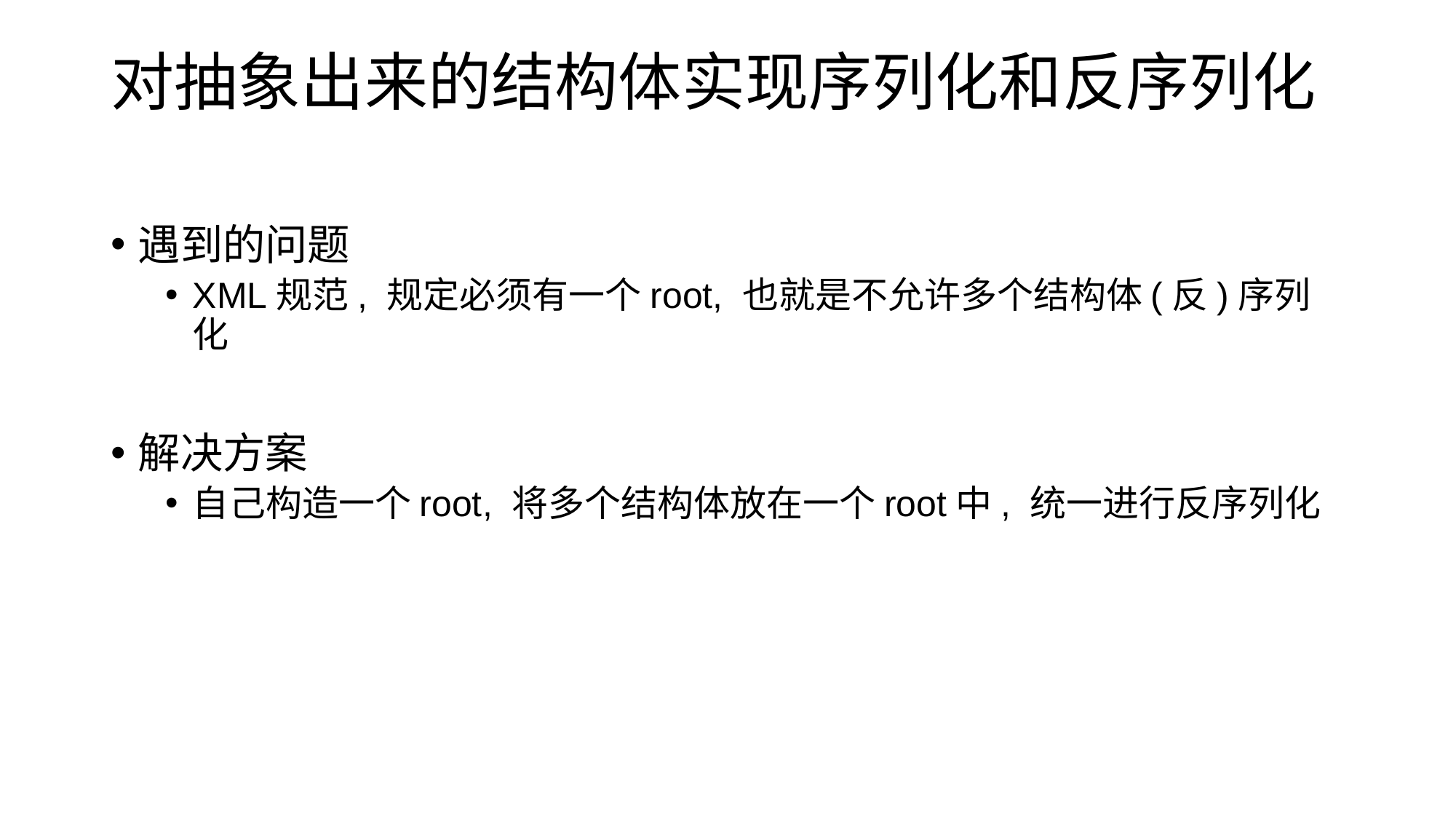

# 对抽象出来的结构体实现序列化和反序列化
遇到的问题
XML规范, 规定必须有一个root, 也就是不允许多个结构体(反)序列化

解决方案
自己构造一个root, 将多个结构体放在一个root中, 统一进行反序列化